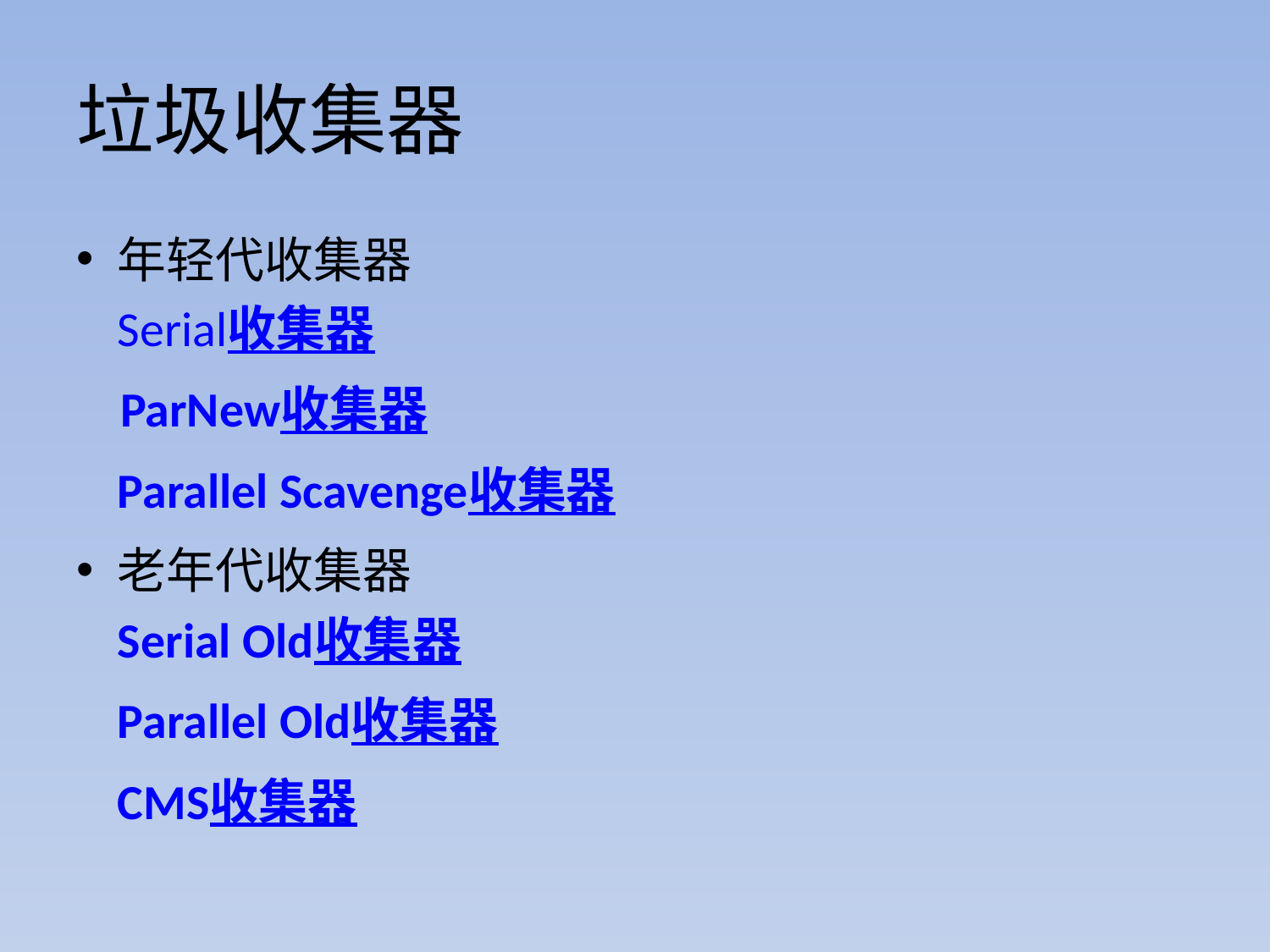

# 垃圾收集器
年轻代收集器
	Serial收集器
    ParNew收集器
	Parallel Scavenge收集器
老年代收集器
	Serial Old收集器
	Parallel Old收集器
	CMS收集器